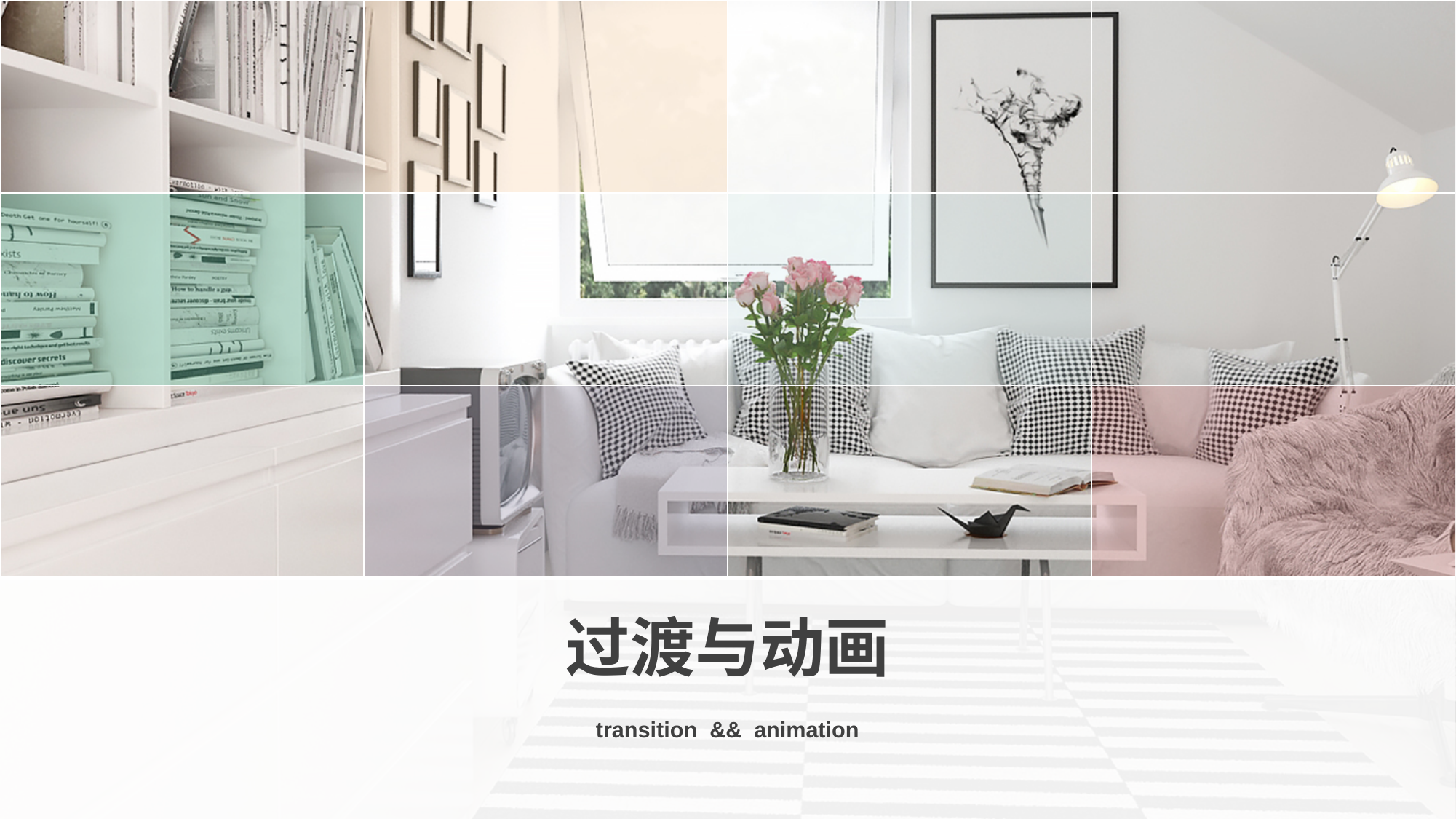

|  |  |  |  |
| --- | --- | --- | --- |
|  |  |  |  |
|  |  |  |  |

过渡与动画
transition  &&  animation